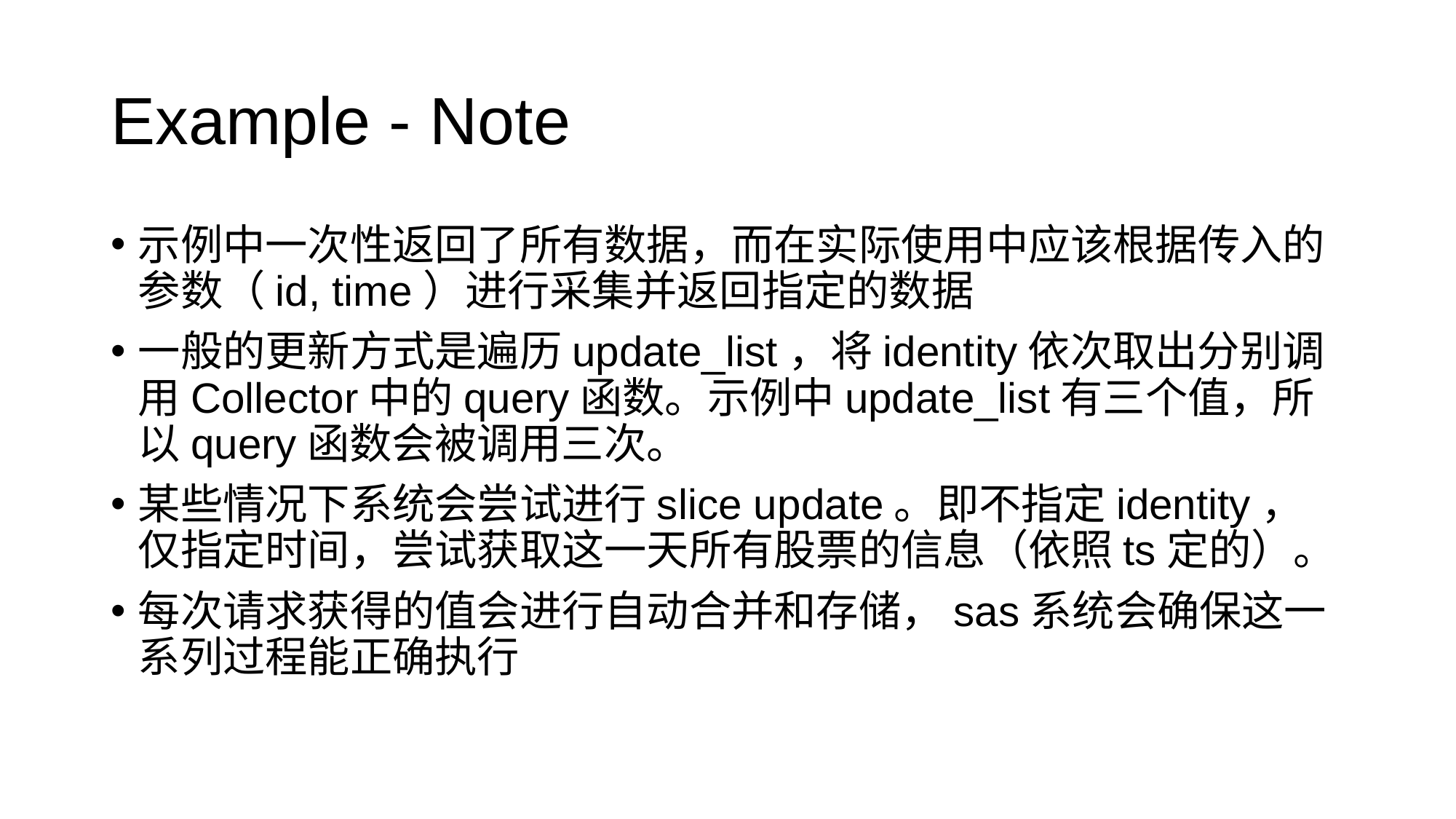

# Example - Note
示例中一次性返回了所有数据，而在实际使用中应该根据传入的参数（id, time）进行采集并返回指定的数据
一般的更新方式是遍历update_list，将identity依次取出分别调用Collector中的query函数。示例中update_list有三个值，所以query函数会被调用三次。
某些情况下系统会尝试进行slice update。即不指定identity，仅指定时间，尝试获取这一天所有股票的信息（依照ts定的）。
每次请求获得的值会进行自动合并和存储，sas系统会确保这一系列过程能正确执行